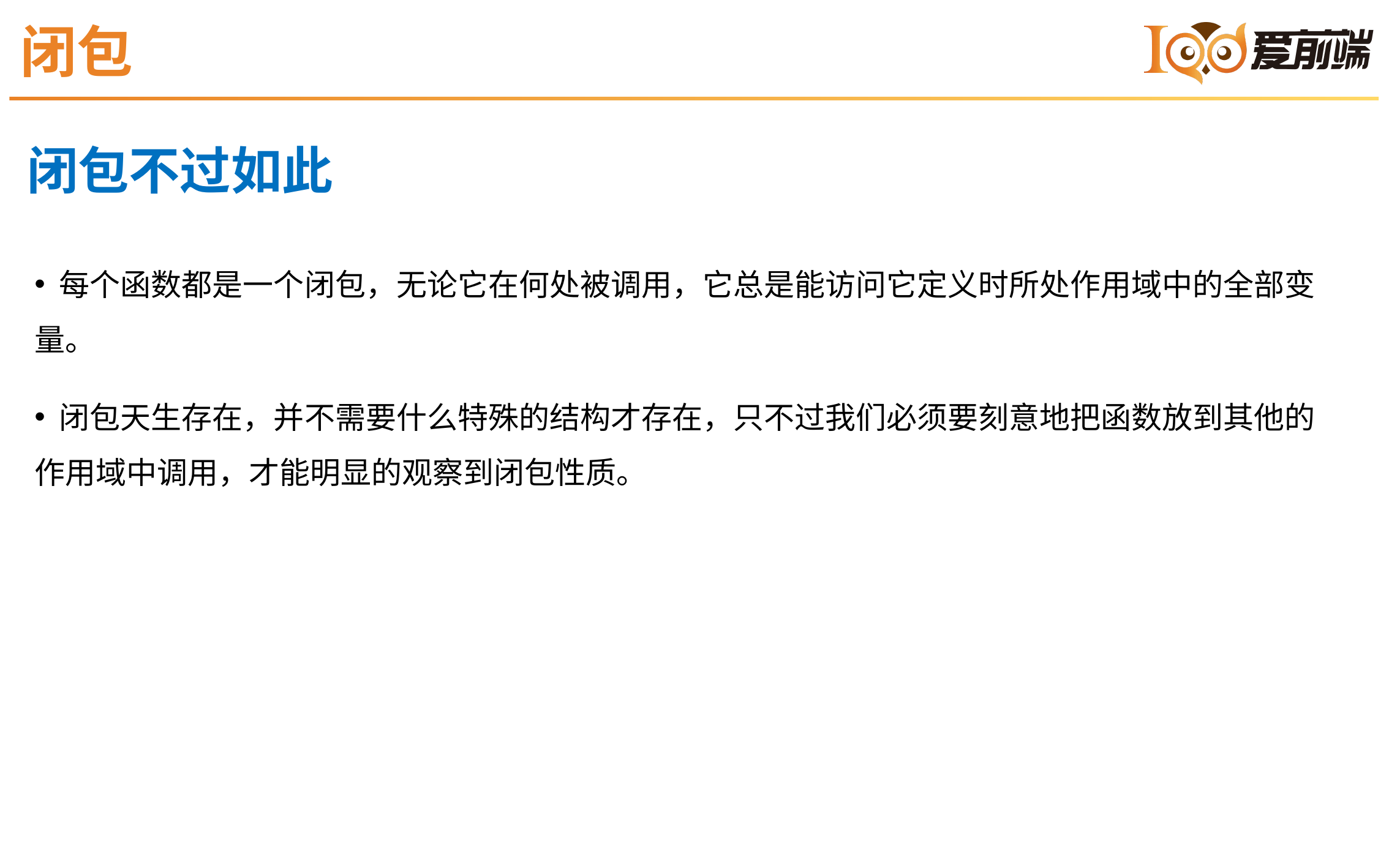

闭包

闭包不过如此
 每个函数都是一个闭包，无论它在何处被调用，它总是能访问它定义时所处作用域中的全部变量。
 闭包天生存在，并不需要什么特殊的结构才存在，只不过我们必须要刻意地把函数放到其他的作用域中调用，才能明显的观察到闭包性质。